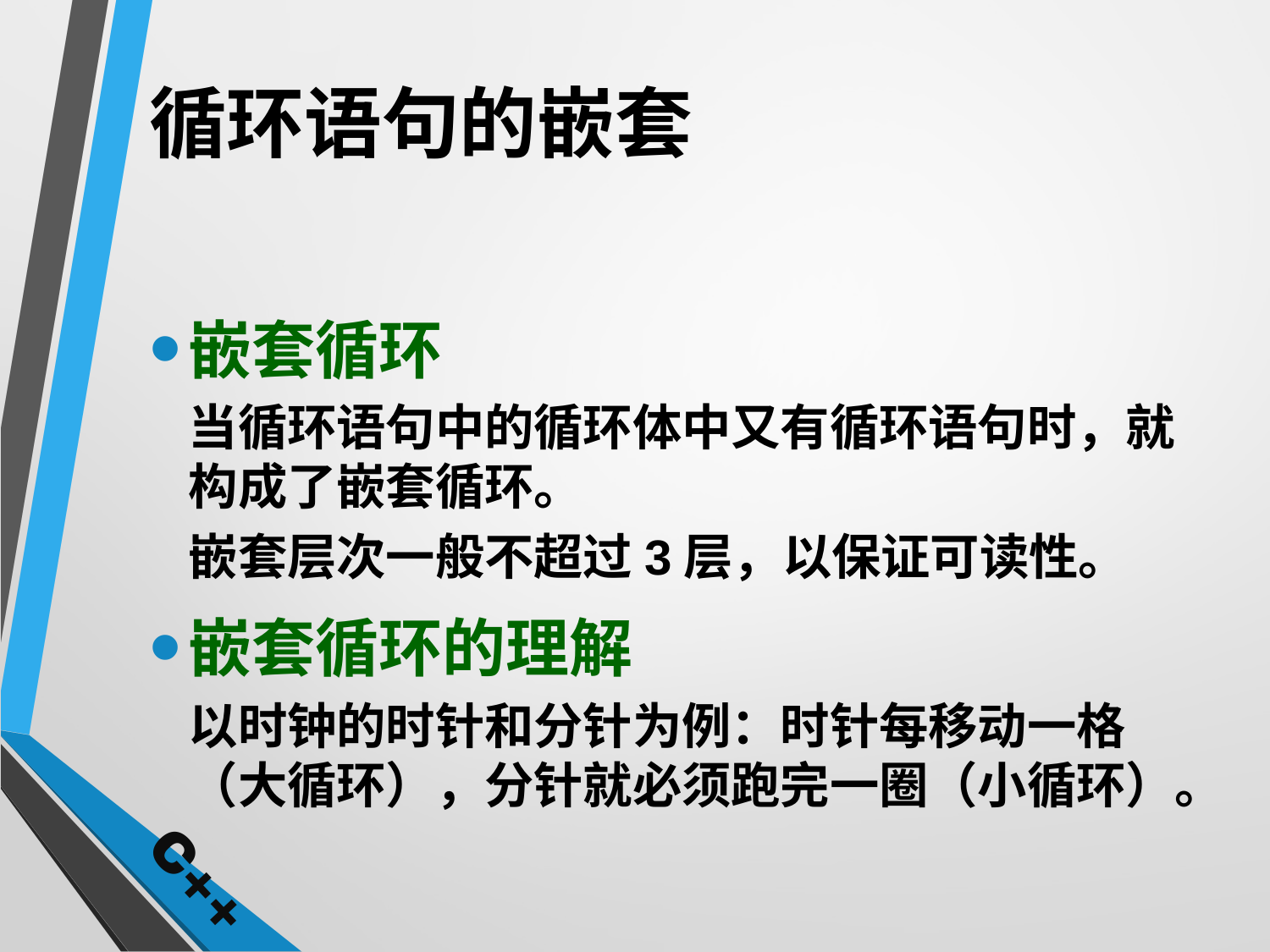

# 循环语句的嵌套
嵌套循环
	当循环语句中的循环体中又有循环语句时，就构成了嵌套循环。
	嵌套层次一般不超过3层，以保证可读性。
嵌套循环的理解
	以时钟的时针和分针为例：时针每移动一格（大循环），分针就必须跑完一圈（小循环）。